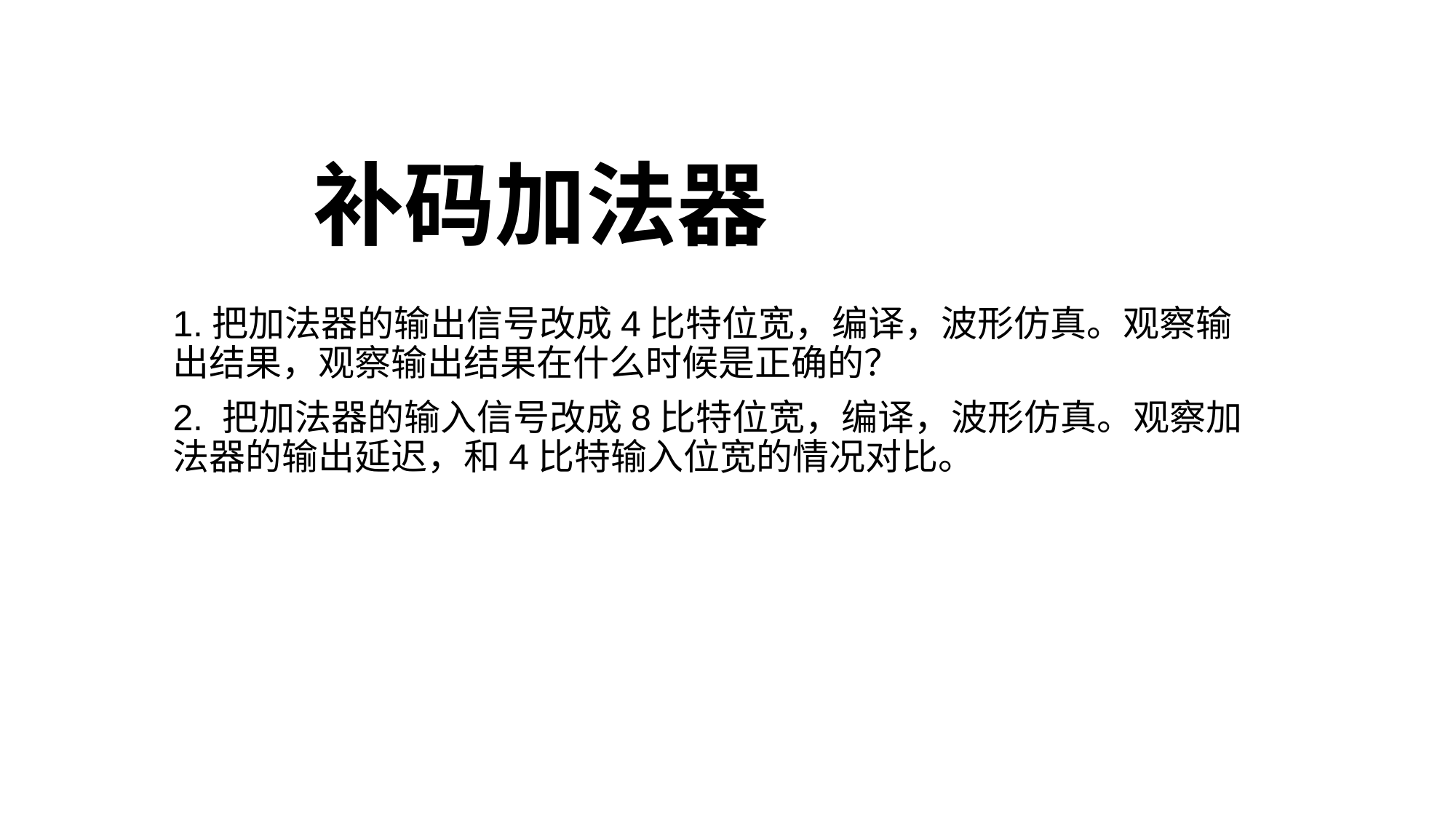

补码加法器
1.把加法器的输出信号改成4比特位宽，编译，波形仿真。观察输出结果，观察输出结果在什么时候是正确的？
2. 把加法器的输入信号改成8比特位宽，编译，波形仿真。观察加法器的输出延迟，和4比特输入位宽的情况对比。